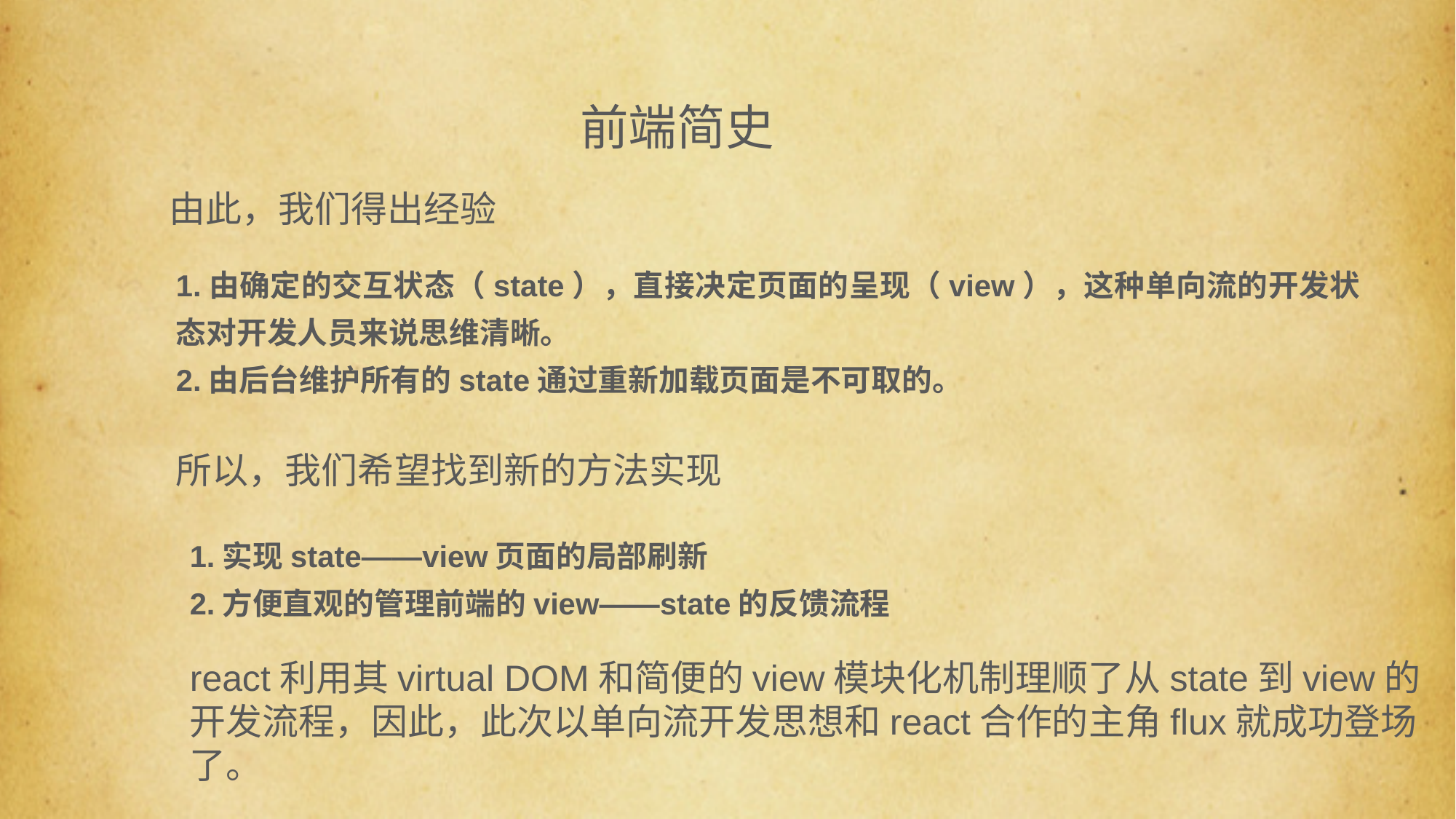

前端简史
由此，我们得出经验
1.由确定的交互状态（state），直接决定页面的呈现（view），这种单向流的开发状态对开发人员来说思维清晰。
2.由后台维护所有的state通过重新加载页面是不可取的。

所以，我们希望找到新的方法实现
1.实现state——view页面的局部刷新
2.方便直观的管理前端的view——state的反馈流程
react利用其virtual DOM和简便的view模块化机制理顺了从state到view的开发流程，因此，此次以单向流开发思想和react合作的主角flux就成功登场了。